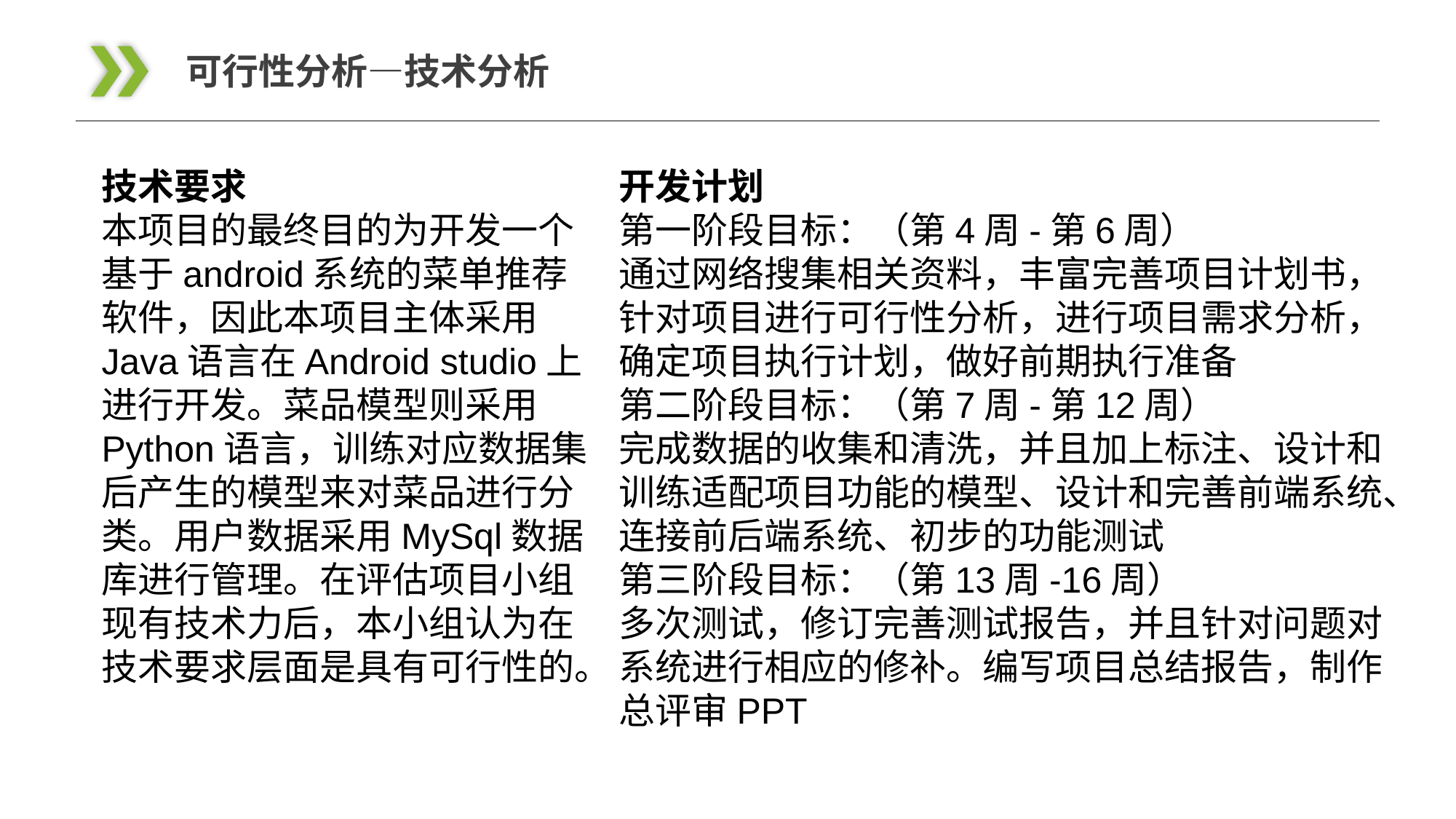

可行性分析—技术分析

技术要求
本项目的最终目的为开发一个基于android系统的菜单推荐软件，因此本项目主体采用Java语言在Android studio上进行开发。菜品模型则采用Python语言，训练对应数据集后产生的模型来对菜品进行分类。用户数据采用MySql数据库进行管理。在评估项目小组现有技术力后，本小组认为在技术要求层面是具有可行性的。
开发计划
第一阶段目标：（第4周-第6周）
通过网络搜集相关资料，丰富完善项目计划书，针对项目进行可行性分析，进行项目需求分析，确定项目执行计划，做好前期执行准备
第二阶段目标：（第7周-第12周）
完成数据的收集和清洗，并且加上标注、设计和训练适配项目功能的模型、设计和完善前端系统、连接前后端系统、初步的功能测试
第三阶段目标：（第13周-16周）
多次测试，修订完善测试报告，并且针对问题对系统进行相应的修补。编写项目总结报告，制作总评审PPT